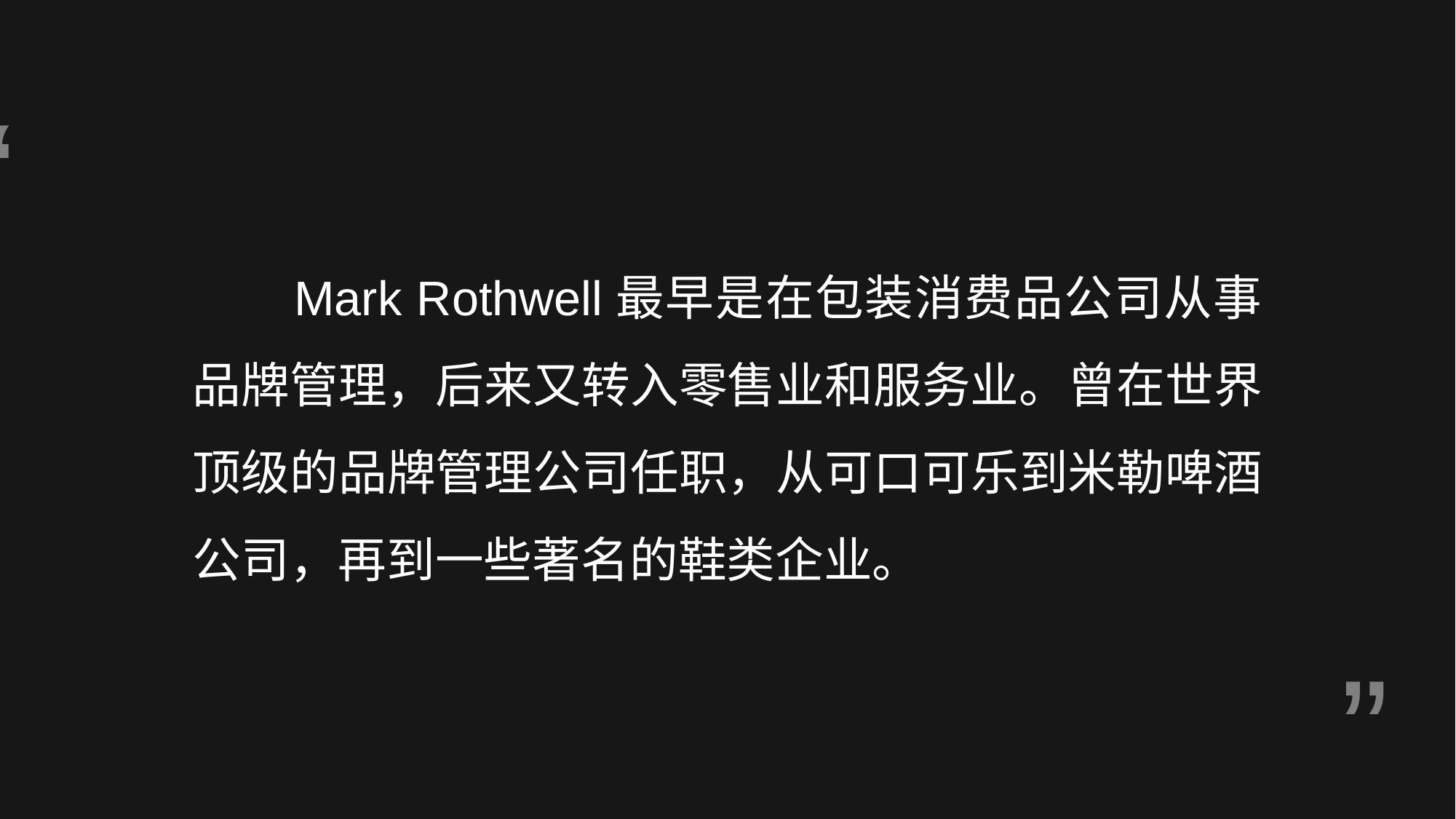

“
Mark Rothwell最早是在包装消费品公司从事品牌管理，后来又转入零售业和服务业。曾在世界顶级的品牌管理公司任职，从可口可乐到米勒啤酒公司，再到一些著名的鞋类企业。
”